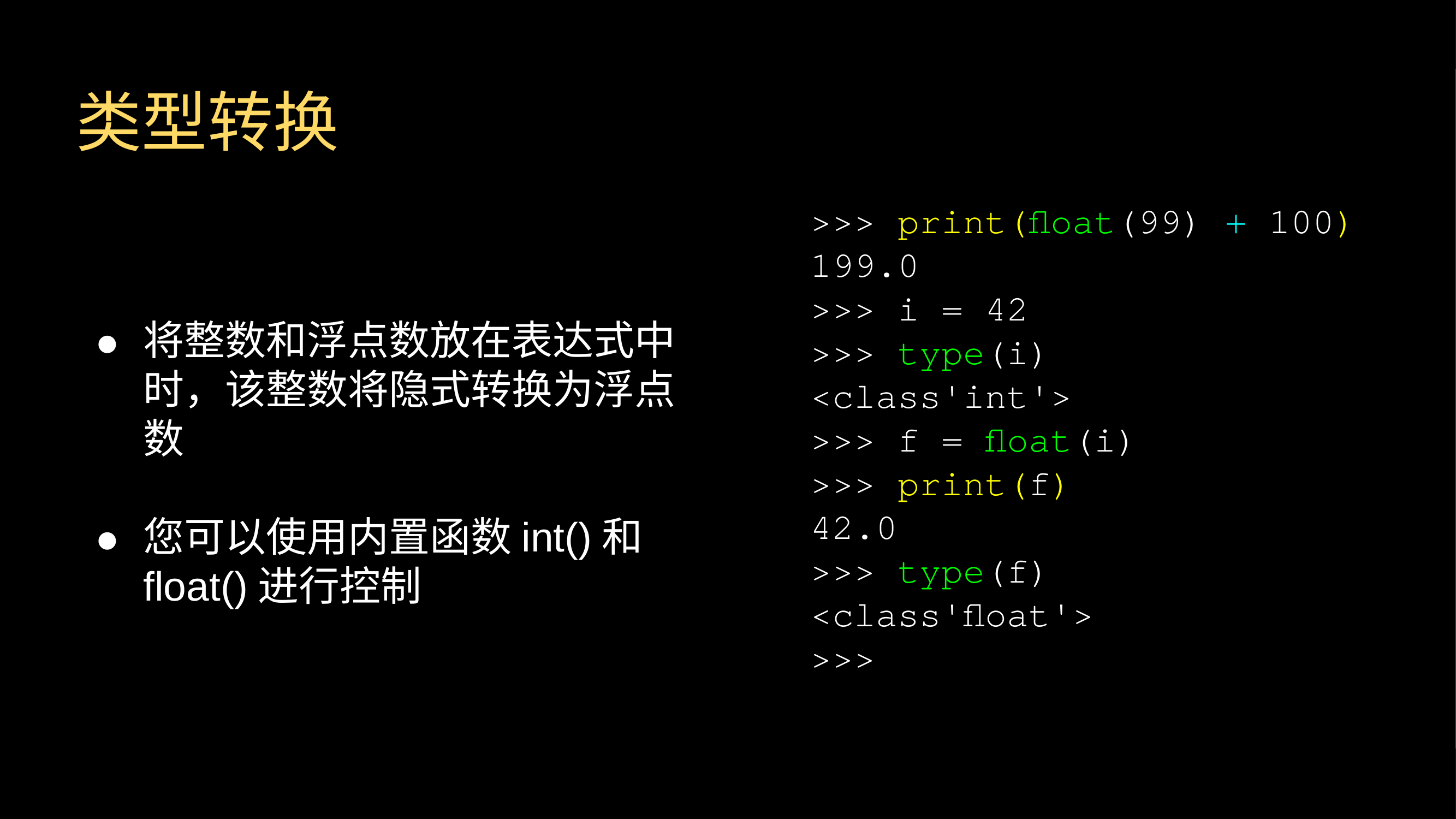

# 类型转换
将整数和浮点数放在表达式中时，该整数将隐式转换为浮点数

您可以使用内置函数int()和float()进行控制
>>> print(float(99) + 100)
199.0
>>> i = 42
>>> type(i)
<class'int'>
>>> f = float(i)
>>> print(f)
42.0
>>> type(f)
<class'float'>
>>>